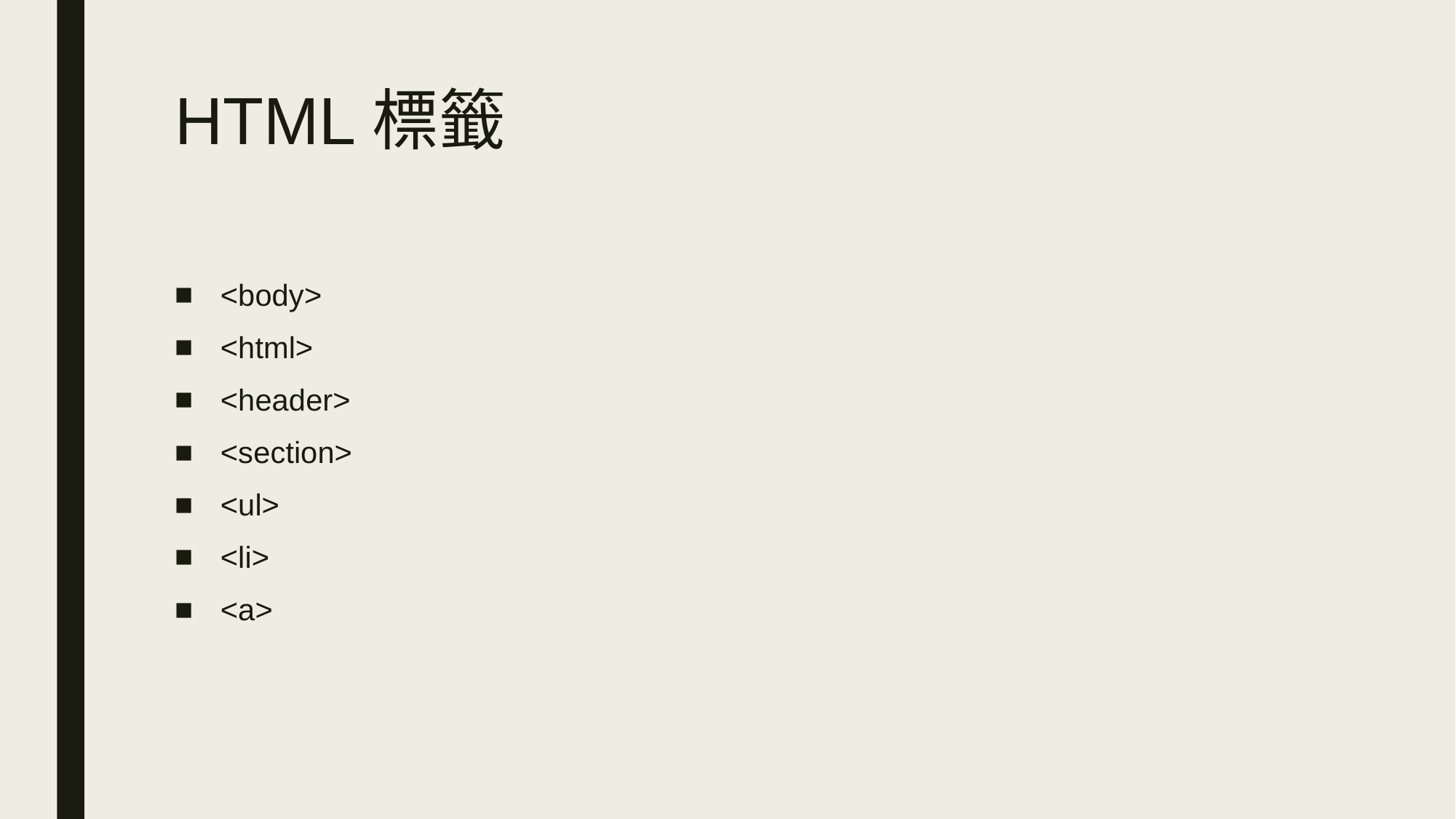

# HTML標籤
<body>
<html>
<header>
<section>
<ul>
<li>
<a>